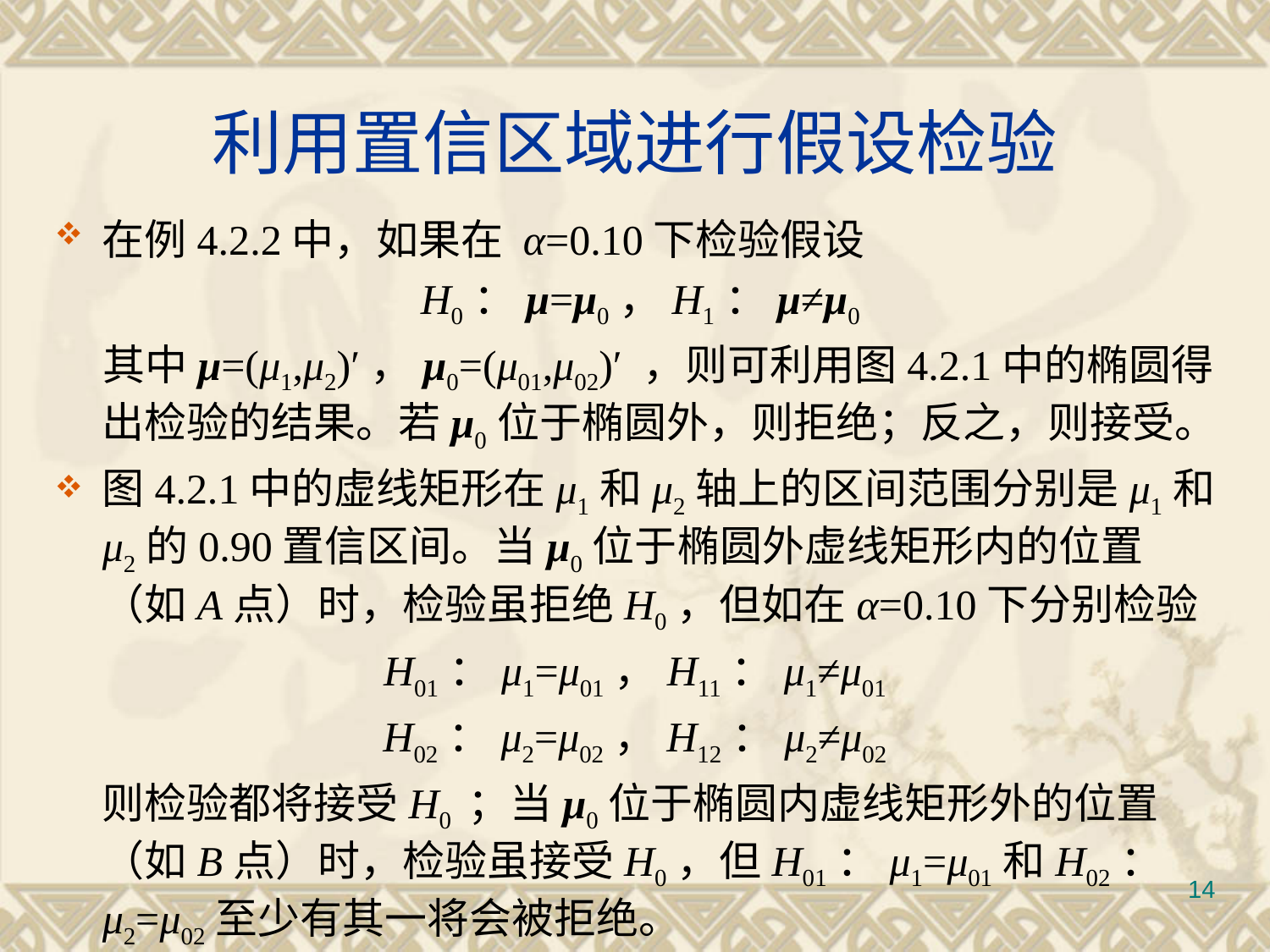

# 利用置信区域进行假设检验
在例4.2.2中，如果在 α=0.10下检验假设
 H0：μ=μ0，H1：μ≠μ0
    其中μ=(μ1,μ2)′，μ0=(μ01,μ02)′ ，则可利用图4.2.1中的椭圆得出检验的结果。若μ0位于椭圆外，则拒绝；反之，则接受。
图4.2.1中的虚线矩形在μ1和μ2轴上的区间范围分别是μ1和μ2的0.90置信区间。当μ0位于椭圆外虚线矩形内的位置（如A点）时，检验虽拒绝H0，但如在α=0.10下分别检验
H01：μ1=μ01，H11：μ1≠μ01
H02：μ2=μ02，H12：μ2≠μ02
	则检验都将接受H0 ；当μ0位于椭圆内虚线矩形外的位置（如B点）时，检验虽接受H0，但H01：μ1=μ01和H02：μ2=μ02至少有其一将会被拒绝。
14